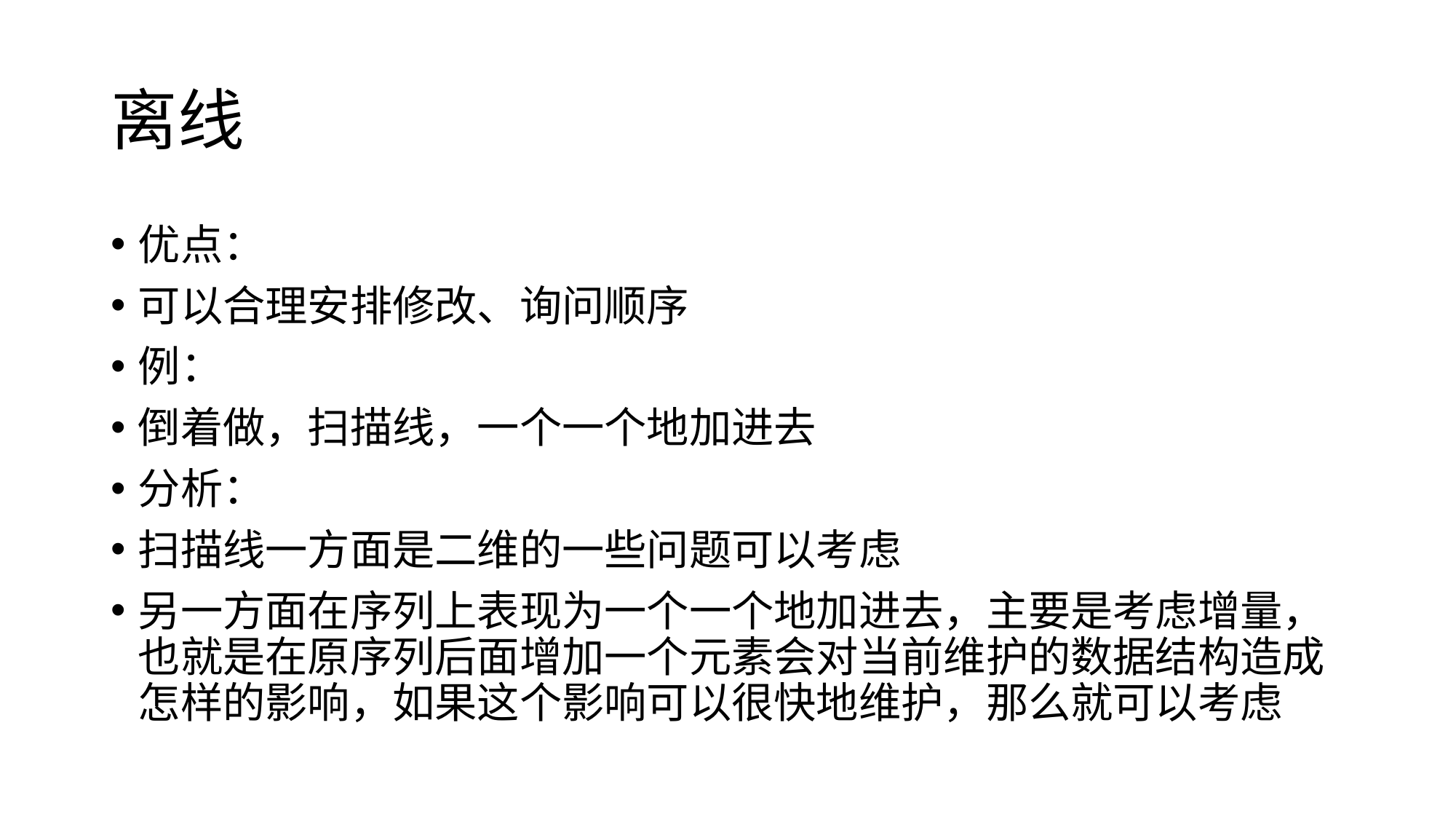

# 离线
优点：
可以合理安排修改、询问顺序
例：
倒着做，扫描线，一个一个地加进去
分析：
扫描线一方面是二维的一些问题可以考虑
另一方面在序列上表现为一个一个地加进去，主要是考虑增量，也就是在原序列后面增加一个元素会对当前维护的数据结构造成怎样的影响，如果这个影响可以很快地维护，那么就可以考虑